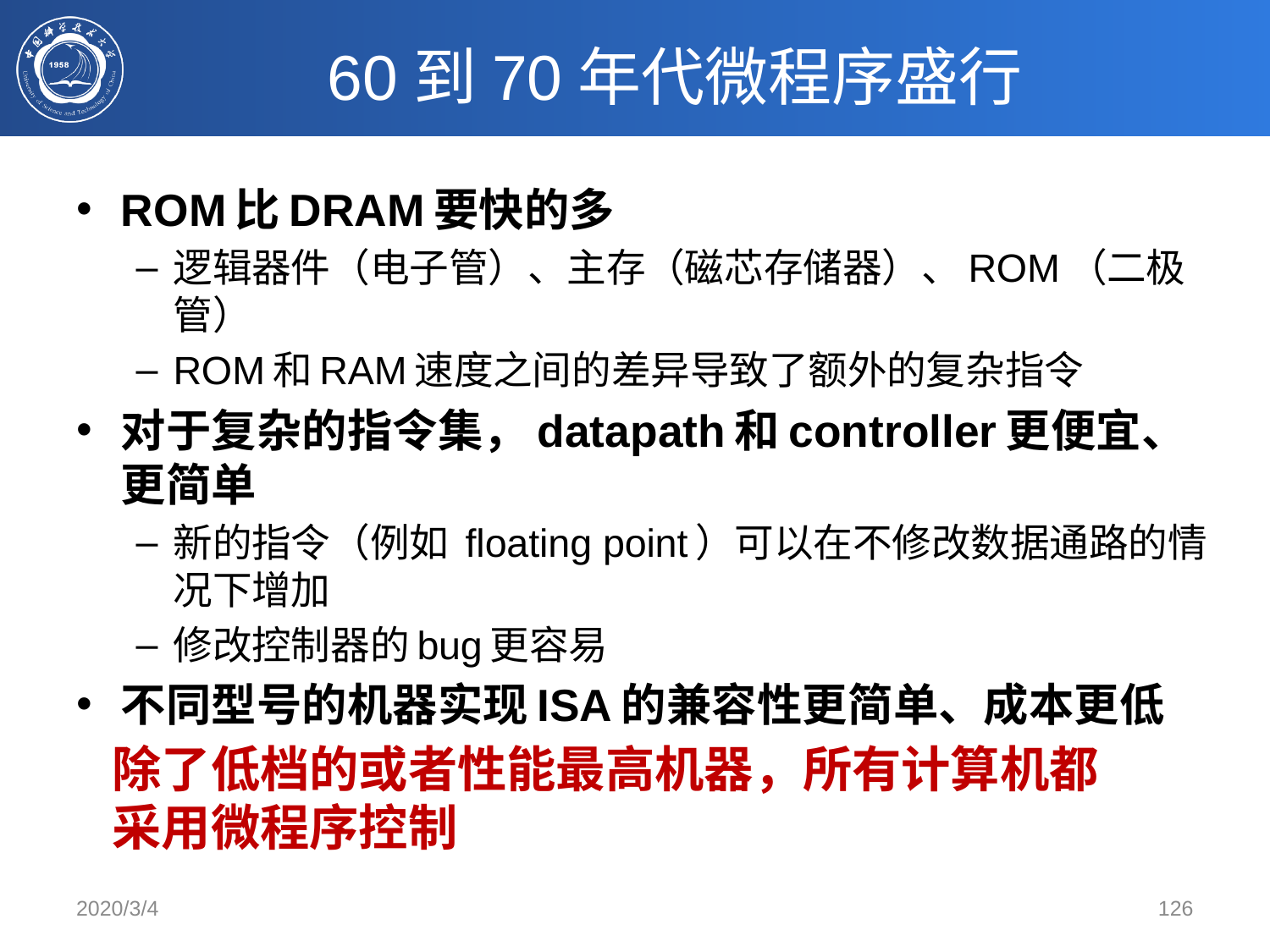

# 60到70年代微程序盛行
ROM比DRAM要快的多
逻辑器件（电子管）、主存（磁芯存储器）、ROM（二极管）
ROM和RAM速度之间的差异导致了额外的复杂指令
对于复杂的指令集，datapath和controller更便宜、更简单
新的指令（例如 floating point）可以在不修改数据通路的情况下增加
修改控制器的bug更容易
不同型号的机器实现ISA的兼容性更简单、成本更低

除了低档的或者性能最高机器，所有计算机都采用微程序控制
2020/3/4
126